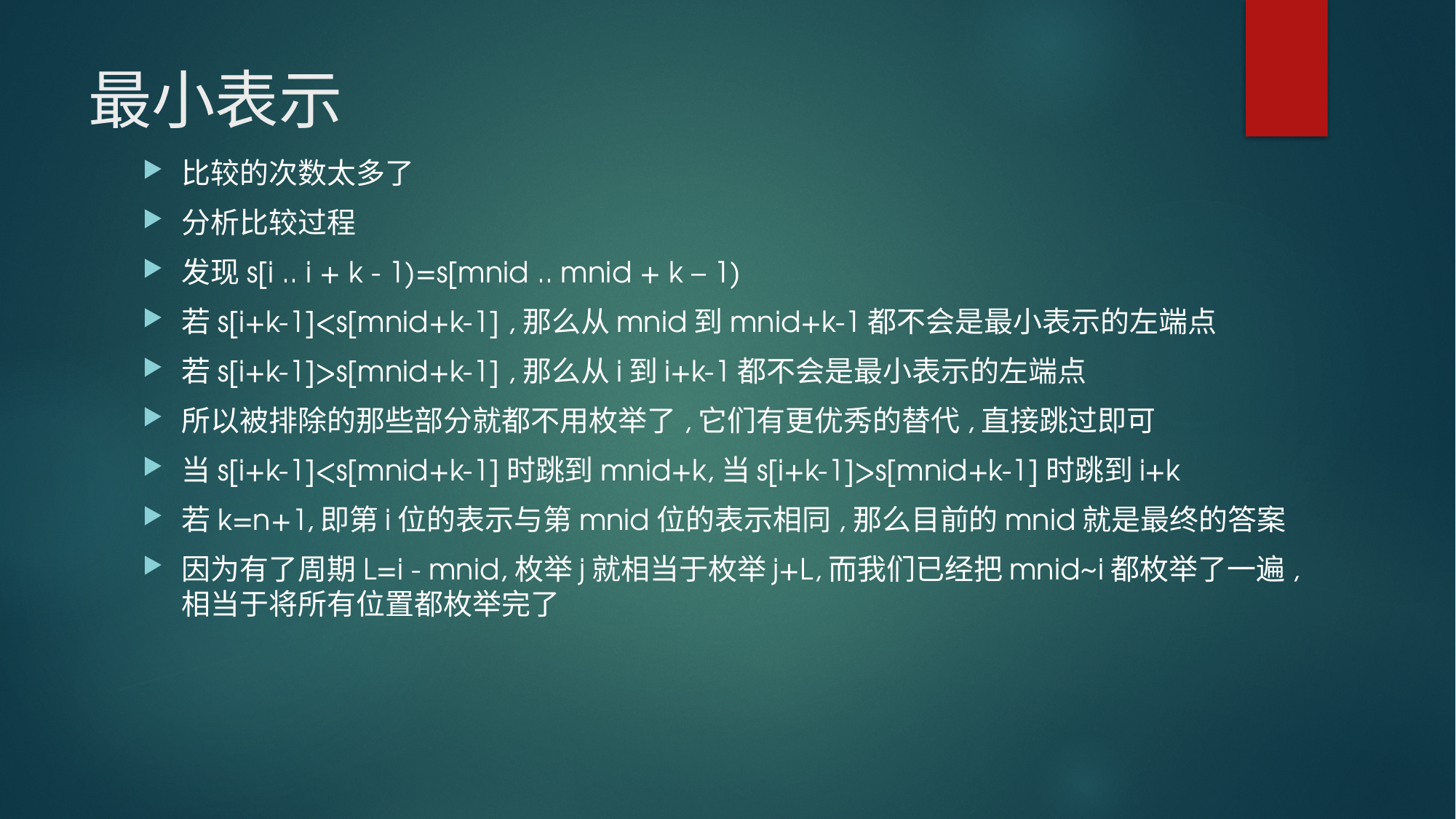

# 最小表示
比较的次数太多了
分析比较过程
发现s[i .. i + k - 1)=s[mnid .. mnid + k – 1)
若s[i+k-1]<s[mnid+k-1] ,那么从mnid到mnid+k-1都不会是最小表示的左端点
若s[i+k-1]>s[mnid+k-1] ,那么从i到i+k-1都不会是最小表示的左端点
所以被排除的那些部分就都不用枚举了,它们有更优秀的替代,直接跳过即可
当s[i+k-1]<s[mnid+k-1]时跳到mnid+k,当s[i+k-1]>s[mnid+k-1]时跳到i+k
若k=n+1,即第i位的表示与第mnid位的表示相同,那么目前的mnid就是最终的答案
因为有了周期L=i - mnid,枚举j就相当于枚举j+L,而我们已经把mnid~i都枚举了一遍,相当于将所有位置都枚举完了